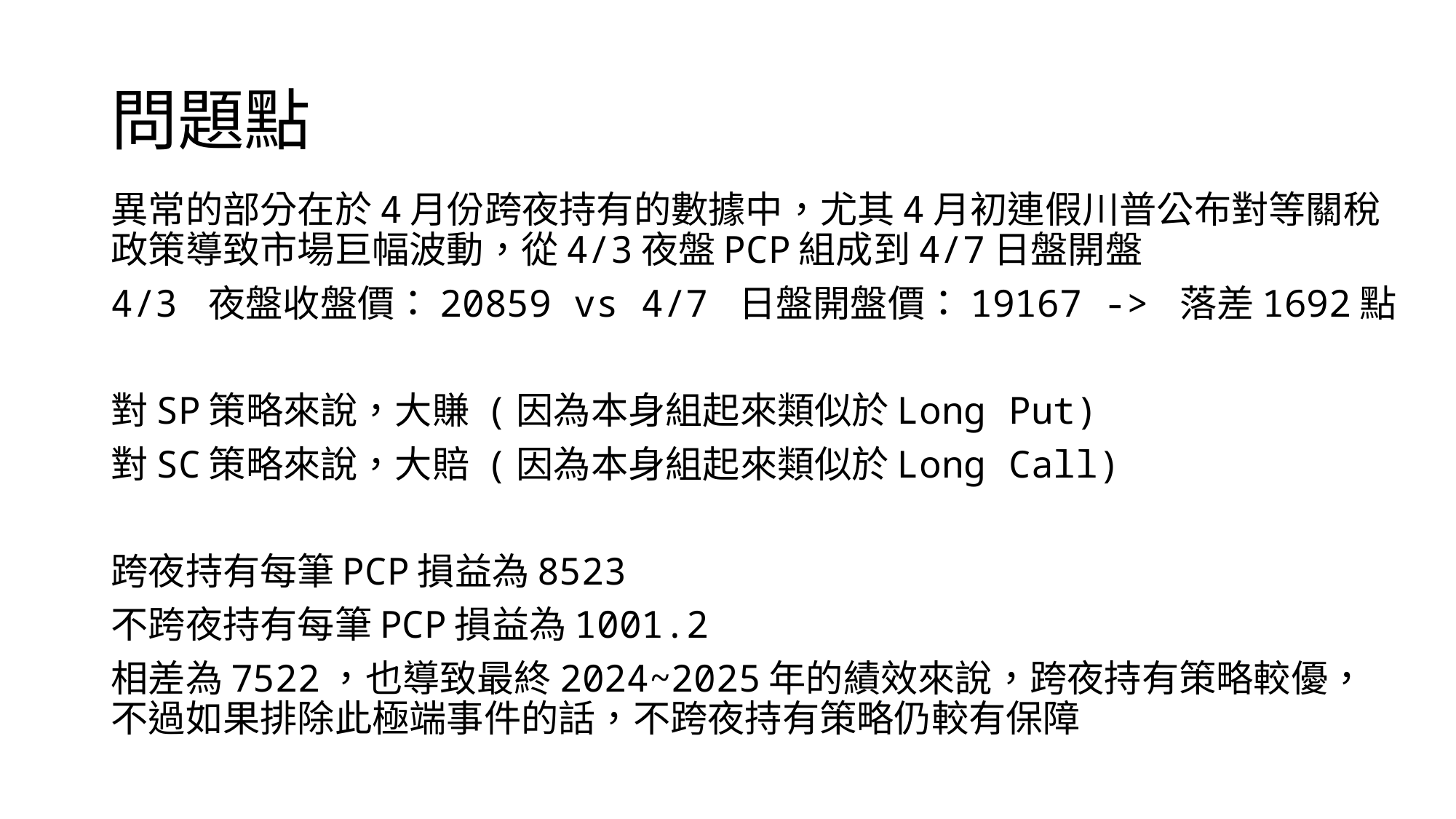

# 問題點
異常的部分在於4月份跨夜持有的數據中，尤其4月初連假川普公布對等關稅政策導致市場巨幅波動，從4/3夜盤PCP組成到4/7日盤開盤
4/3 夜盤收盤價：20859 vs 4/7 日盤開盤價：19167 -> 落差1692點

對SP策略來說，大賺 (因為本身組起來類似於Long Put)
對SC策略來說，大賠 (因為本身組起來類似於Long Call)

跨夜持有每筆PCP損益為8523
不跨夜持有每筆PCP損益為1001.2
相差為7522，也導致最終2024~2025年的績效來說，跨夜持有策略較優，不過如果排除此極端事件的話，不跨夜持有策略仍較有保障